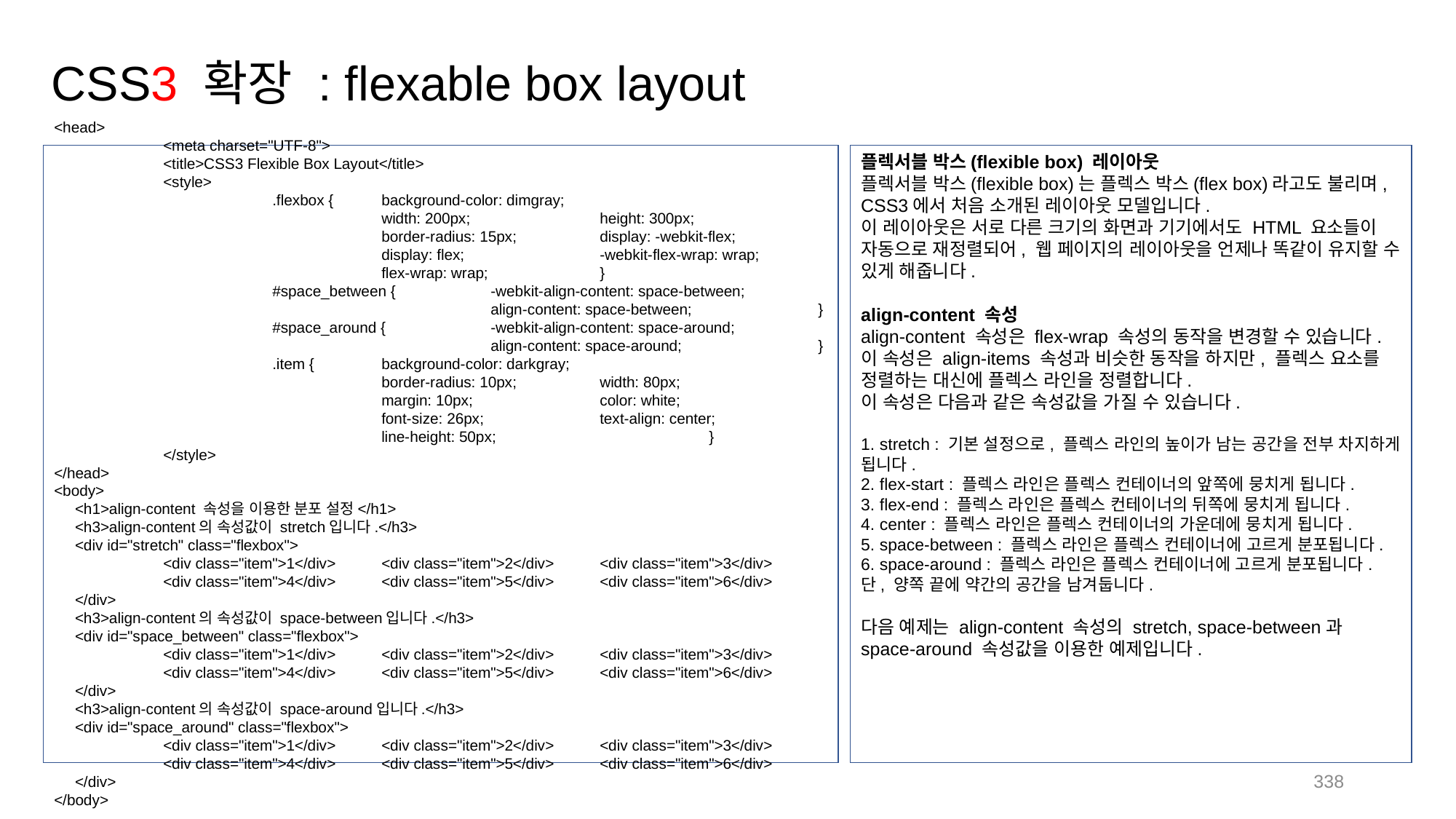

# CSS3 확장 : flexable box layout

<head>
	<meta charset="UTF-8">
	<title>CSS3 Flexible Box Layout</title>
	<style>
		.flexbox {	background-color: dimgray;
			width: 200px;		height: 300px;
			border-radius: 15px;	display: -webkit-flex;
			display: flex;		-webkit-flex-wrap: wrap;
			flex-wrap: wrap;		}
		#space_between {	-webkit-align-content: space-between;
				align-content: space-between;		}
		#space_around {	-webkit-align-content: space-around;
				align-content: space-around;		}
		.item {	background-color: darkgray;
			border-radius: 10px;	width: 80px;
			margin: 10px;		color: white;
			font-size: 26px;		text-align: center;
			line-height: 50px;		}
	</style>
</head>
<body>
     <h1>align-content 속성을 이용한 분포 설정</h1>
     <h3>align-content의 속성값이 stretch입니다.</h3>
     <div id="stretch" class="flexbox">
	<div class="item">1</div>	<div class="item">2</div>	<div class="item">3</div>
	<div class="item">4</div>	<div class="item">5</div>	<div class="item">6</div>
     </div>
     <h3>align-content의 속성값이 space-between입니다.</h3>
     <div id="space_between" class="flexbox">
	<div class="item">1</div>	<div class="item">2</div>	<div class="item">3</div>
	<div class="item">4</div>	<div class="item">5</div>	<div class="item">6</div>
     </div>
     <h3>align-content의 속성값이 space-around입니다.</h3>
     <div id="space_around" class="flexbox">
	<div class="item">1</div>	<div class="item">2</div>	<div class="item">3</div>
	<div class="item">4</div>	<div class="item">5</div>	<div class="item">6</div>
     </div>
</body>
플렉서블 박스(flexible box) 레이아웃
플렉서블 박스(flexible box)는 플렉스 박스(flex box)라고도 불리며, CSS3에서 처음 소개된 레이아웃 모델입니다.
이 레이아웃은 서로 다른 크기의 화면과 기기에서도 HTML 요소들이 자동으로 재정렬되어, 웹 페이지의 레이아웃을 언제나 똑같이 유지할 수 있게 해줍니다.

align-content 속성
align-content 속성은 flex-wrap 속성의 동작을 변경할 수 있습니다.
이 속성은 align-items 속성과 비슷한 동작을 하지만, 플렉스 요소를 정렬하는 대신에 플렉스 라인을 정렬합니다.
이 속성은 다음과 같은 속성값을 가질 수 있습니다.

1. stretch : 기본 설정으로, 플렉스 라인의 높이가 남는 공간을 전부 차지하게 됩니다.
2. flex-start : 플렉스 라인은 플렉스 컨테이너의 앞쪽에 뭉치게 됩니다.
3. flex-end : 플렉스 라인은 플렉스 컨테이너의 뒤쪽에 뭉치게 됩니다.
4. center : 플렉스 라인은 플렉스 컨테이너의 가운데에 뭉치게 됩니다.
5. space-between : 플렉스 라인은 플렉스 컨테이너에 고르게 분포됩니다.
6. space-around : 플렉스 라인은 플렉스 컨테이너에 고르게 분포됩니다. 단, 양쪽 끝에 약간의 공간을 남겨둡니다.

다음 예제는 align-content 속성의 stretch, space-between과 space-around 속성값을 이용한 예제입니다.
338